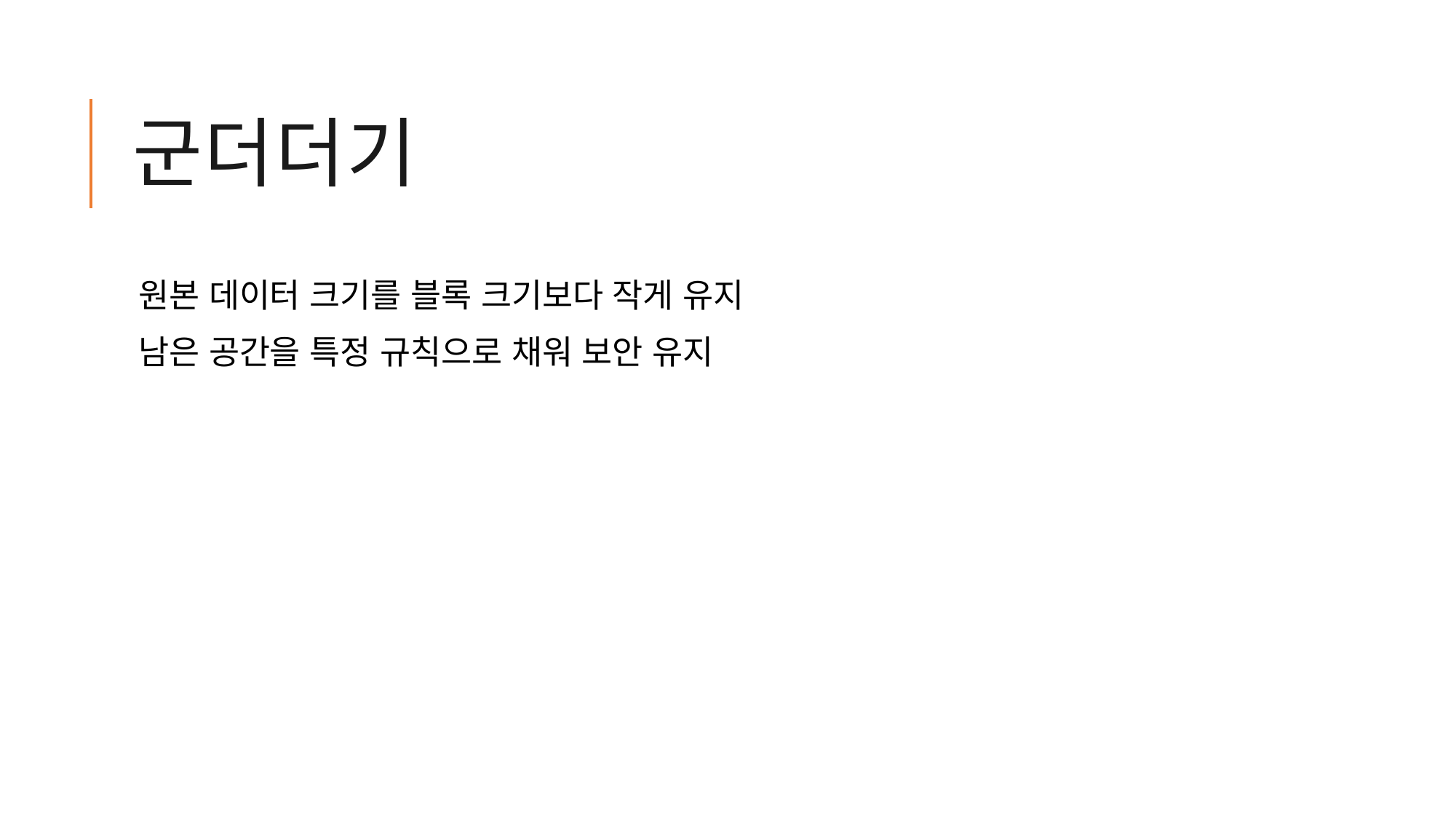

# 군더더기
원본 데이터 크기를 블록 크기보다 작게 유지
남은 공간을 특정 규칙으로 채워 보안 유지